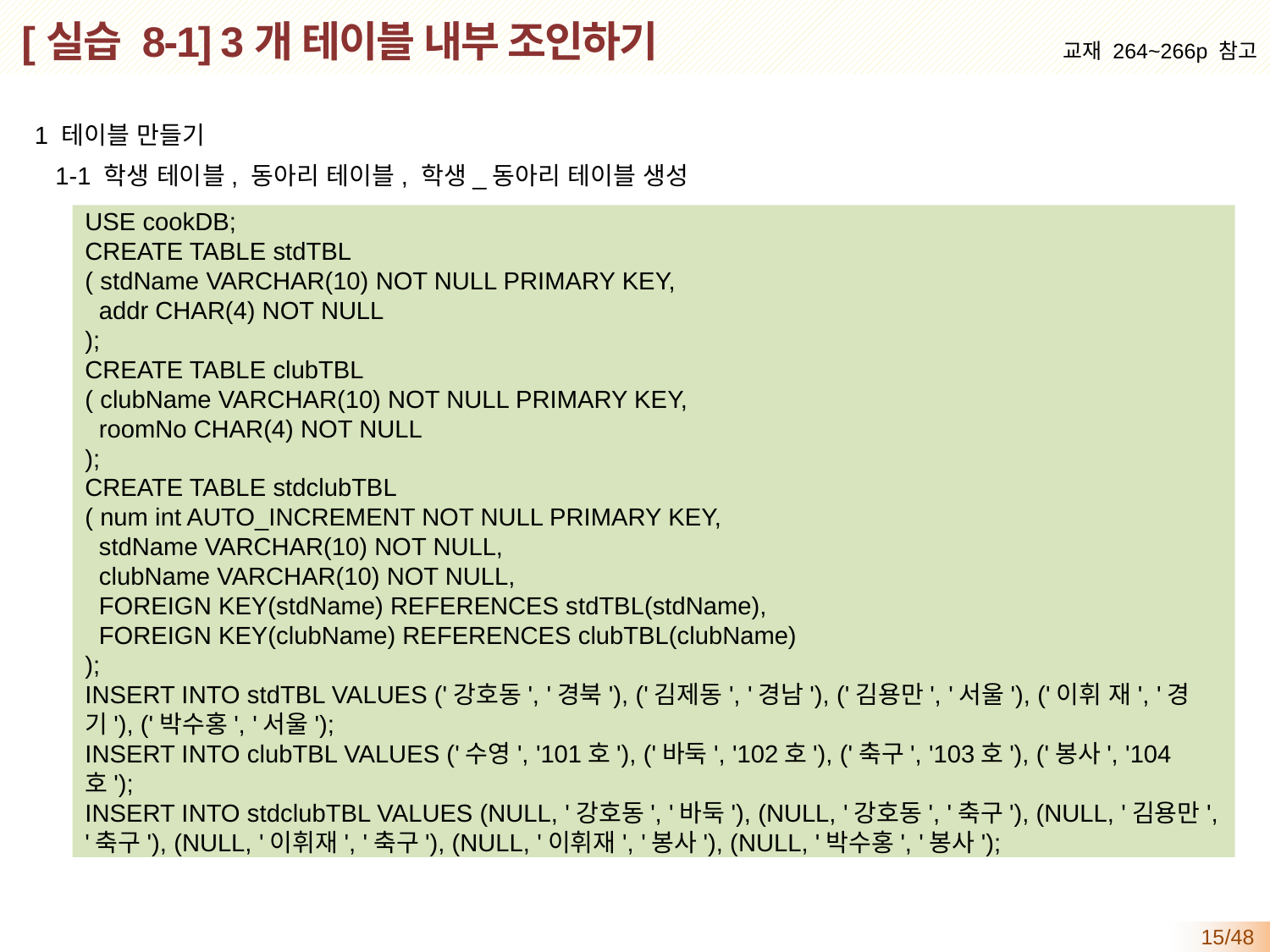

# [실습 8-1] 3개 테이블 내부 조인하기
교재 264~266p 참고
1 테이블 만들기
   1-1 학생 테이블, 동아리 테이블, 학생_동아리 테이블 생성

USE cookDB;
CREATE TABLE stdTBL
( stdName VARCHAR(10) NOT NULL PRIMARY KEY,
  addr CHAR(4) NOT NULL
);
CREATE TABLE clubTBL
( clubName VARCHAR(10) NOT NULL PRIMARY KEY,
  roomNo CHAR(4) NOT NULL
);
CREATE TABLE stdclubTBL
( num int AUTO_INCREMENT NOT NULL PRIMARY KEY,
  stdName VARCHAR(10) NOT NULL,
  clubName VARCHAR(10) NOT NULL,
  FOREIGN KEY(stdName) REFERENCES stdTBL(stdName),
  FOREIGN KEY(clubName) REFERENCES clubTBL(clubName)
);
INSERT INTO stdTBL VALUES ('강호동', '경북'), ('김제동', '경남'), ('김용만', '서울'), ('이휘 재', '경기'), ('박수홍', '서울');
INSERT INTO clubTBL VALUES ('수영', '101호'), ('바둑', '102호'), ('축구', '103호'), ('봉사', '104호');
INSERT INTO stdclubTBL VALUES (NULL, '강호동', '바둑'), (NULL, '강호동', '축구'), (NULL, '김용만', '축구'), (NULL, '이휘재', '축구'), (NULL, '이휘재', '봉사'), (NULL, '박수홍', '봉사');